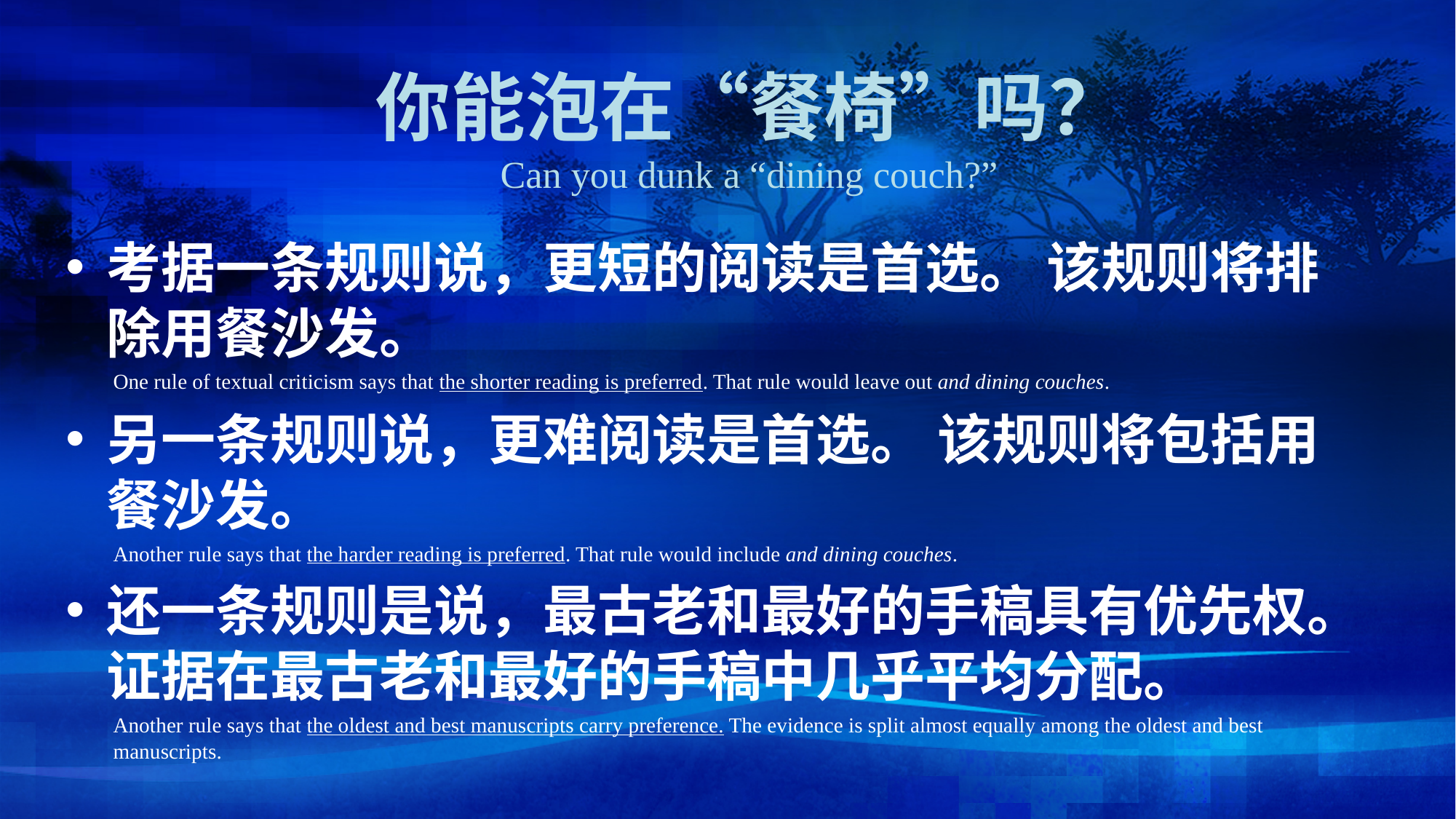

# 你能泡在“餐椅”吗？ Can you dunk a “dining couch?”
考据一条规则说，更短的阅读是首选。 该规则将排除用餐沙发。
One rule of textual criticism says that the shorter reading is preferred. That rule would leave out and dining couches.
另一条规则说，更难阅读是首选。 该规则将包括用餐沙发。
Another rule says that the harder reading is preferred. That rule would include and dining couches.
还一条规则是说，最古老和最好的手稿具有优先权。 证据在最古老和最好的手稿中几乎平均分配。
Another rule says that the oldest and best manuscripts carry preference. The evidence is split almost equally among the oldest and best manuscripts.